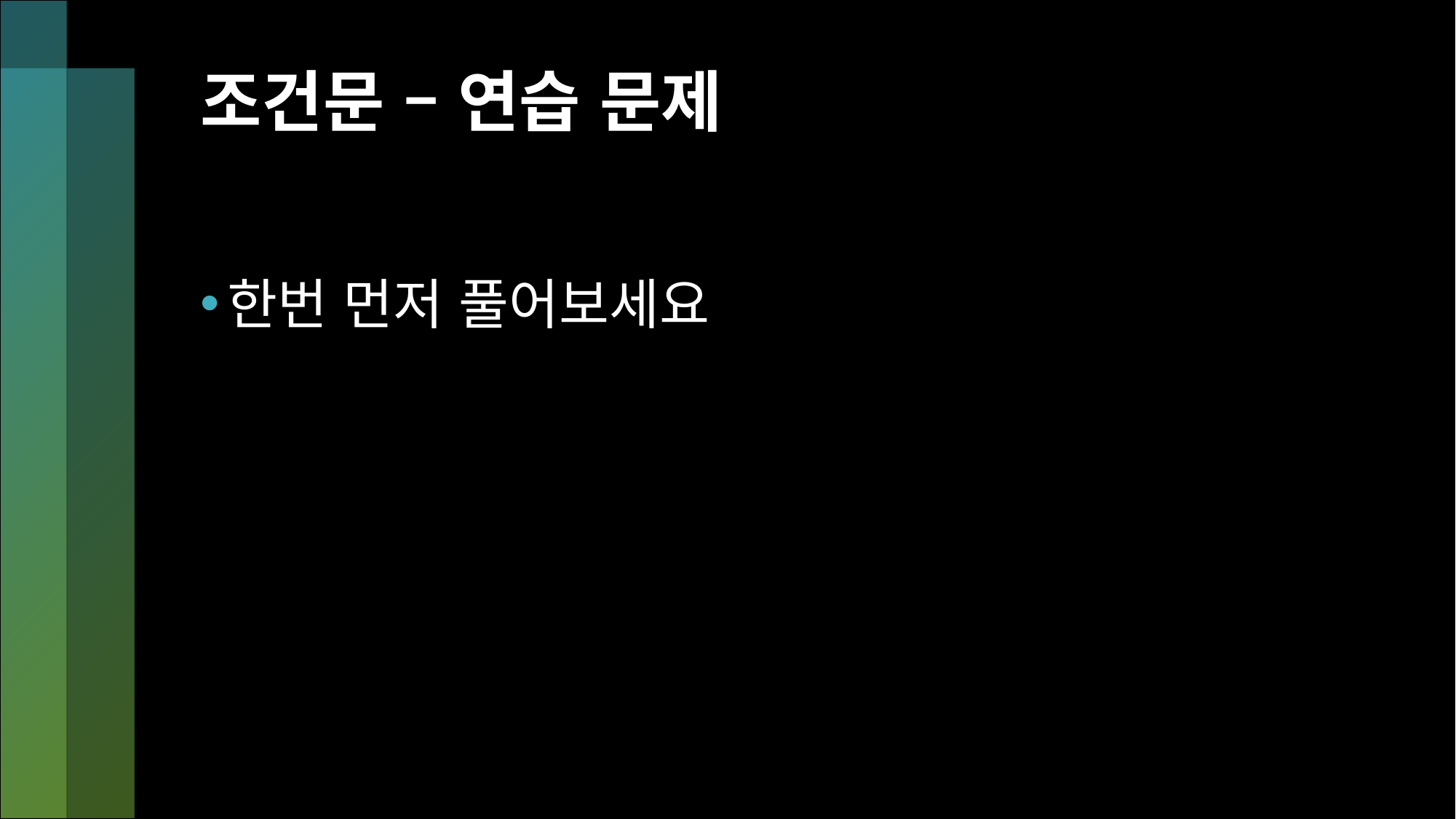

# 조건문 – 연습 문제
한번 먼저 풀어보세요